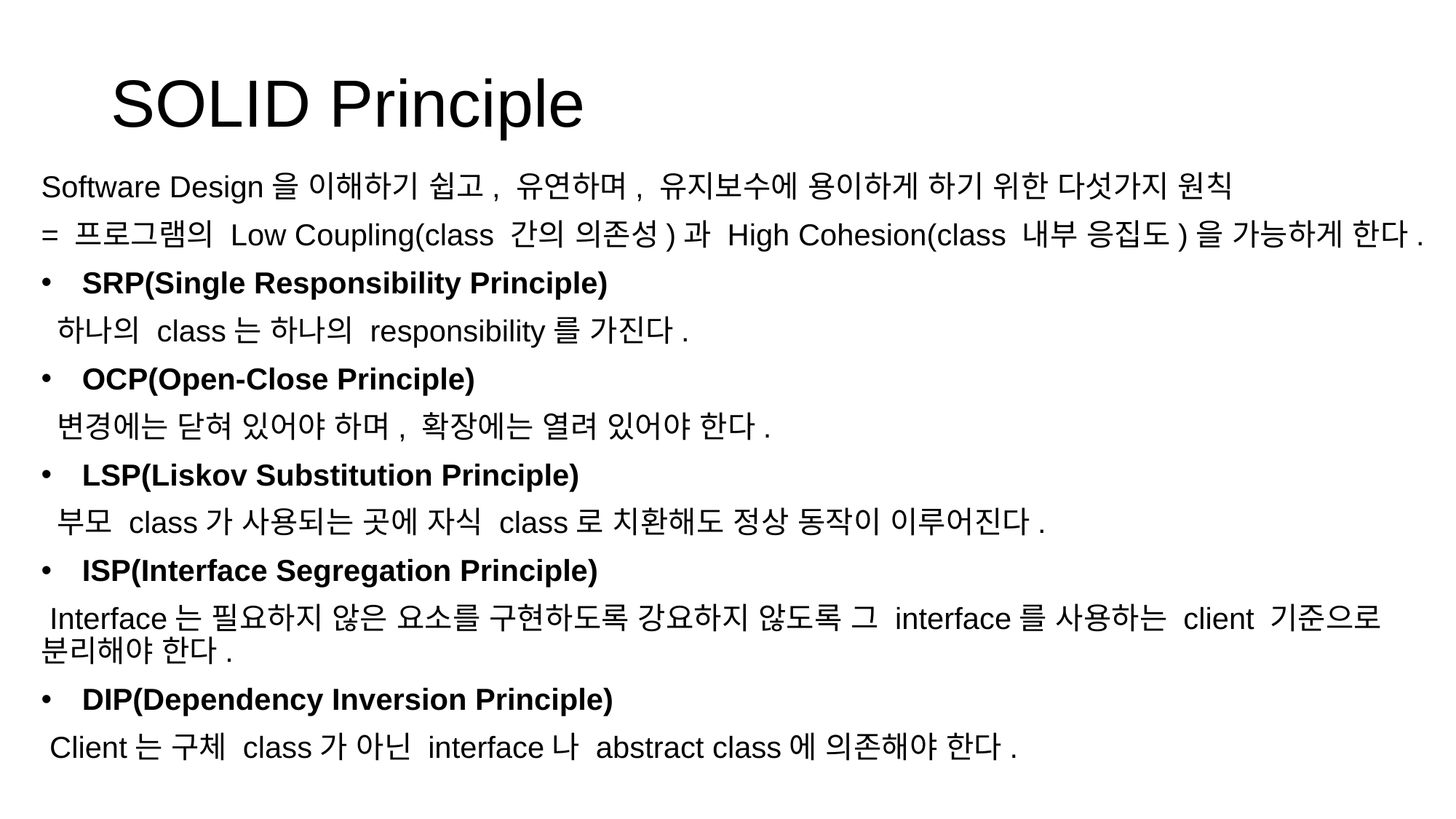

# SOLID Principle
Software Design을 이해하기 쉽고, 유연하며, 유지보수에 용이하게 하기 위한 다섯가지 원칙
= 프로그램의 Low Coupling(class 간의 의존성)과 High Cohesion(class 내부 응집도)을 가능하게 한다.
SRP(Single Responsibility Principle)
 하나의 class는 하나의 responsibility를 가진다.
OCP(Open-Close Principle)
 변경에는 닫혀 있어야 하며, 확장에는 열려 있어야 한다.
LSP(Liskov Substitution Principle)
 부모 class가 사용되는 곳에 자식 class로 치환해도 정상 동작이 이루어진다.
ISP(Interface Segregation Principle)
 Interface는 필요하지 않은 요소를 구현하도록 강요하지 않도록 그 interface를 사용하는 client 기준으로 분리해야 한다.
DIP(Dependency Inversion Principle)
 Client는 구체 class가 아닌 interface나 abstract class에 의존해야 한다.